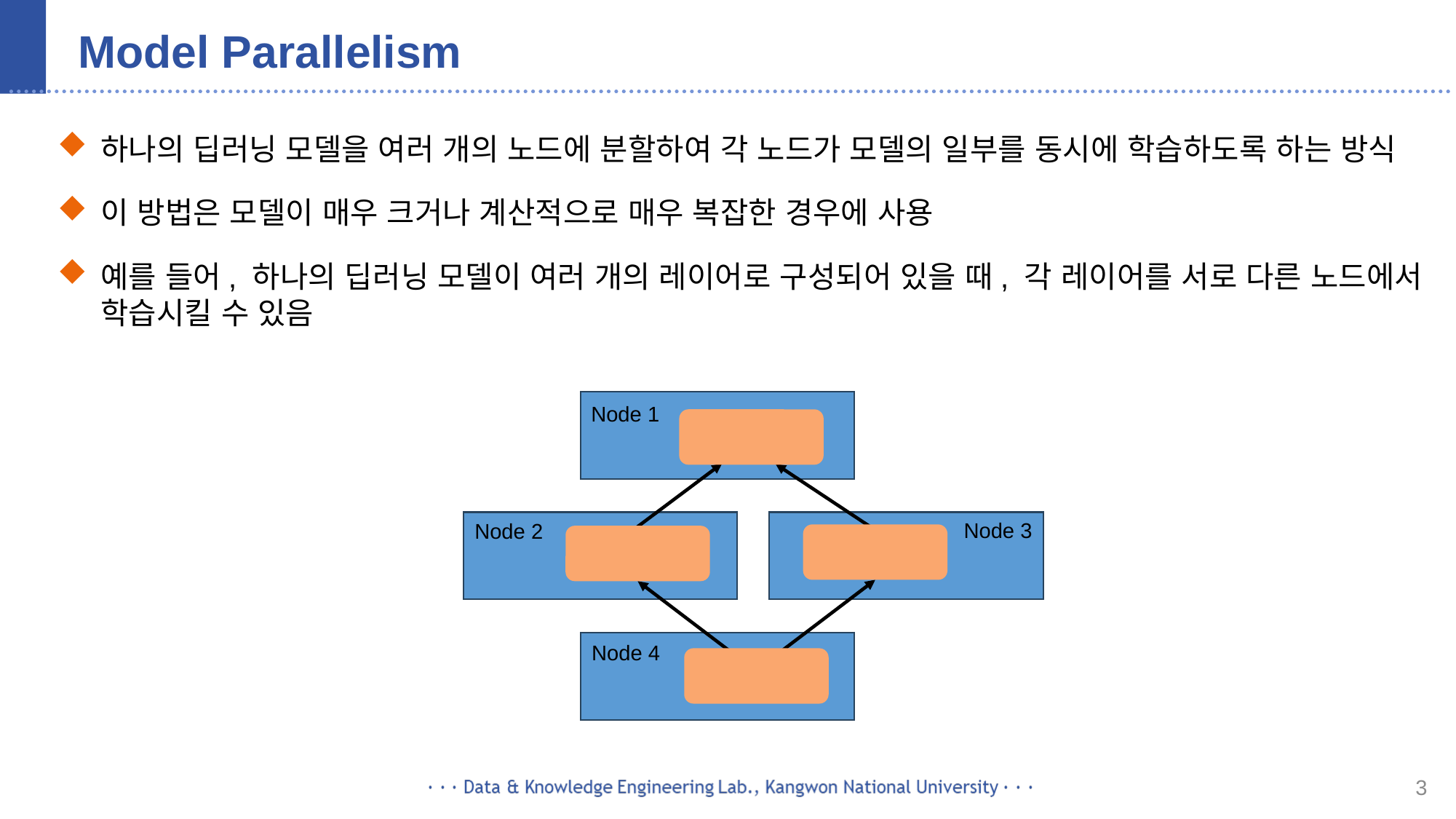

# Model Parallelism
하나의 딥러닝 모델을 여러 개의 노드에 분할하여 각 노드가 모델의 일부를 동시에 학습하도록 하는 방식
이 방법은 모델이 매우 크거나 계산적으로 매우 복잡한 경우에 사용
예를 들어, 하나의 딥러닝 모델이 여러 개의 레이어로 구성되어 있을 때, 각 레이어를 서로 다른 노드에서 학습시킬 수 있음

Node 1

Node 3

Node 2

Node 4

3